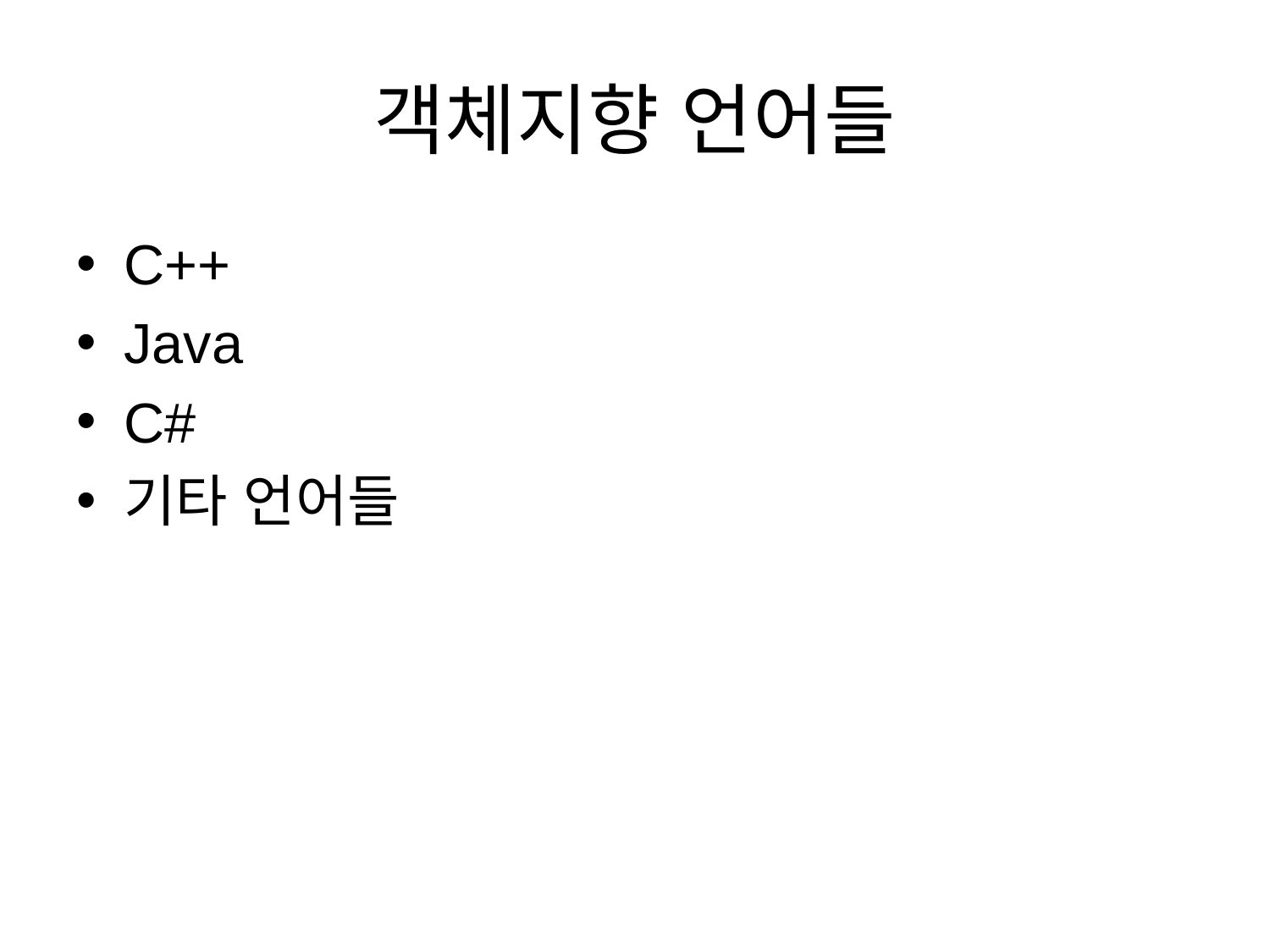

# 객체지향 언어들
C++
Java
C#
기타 언어들